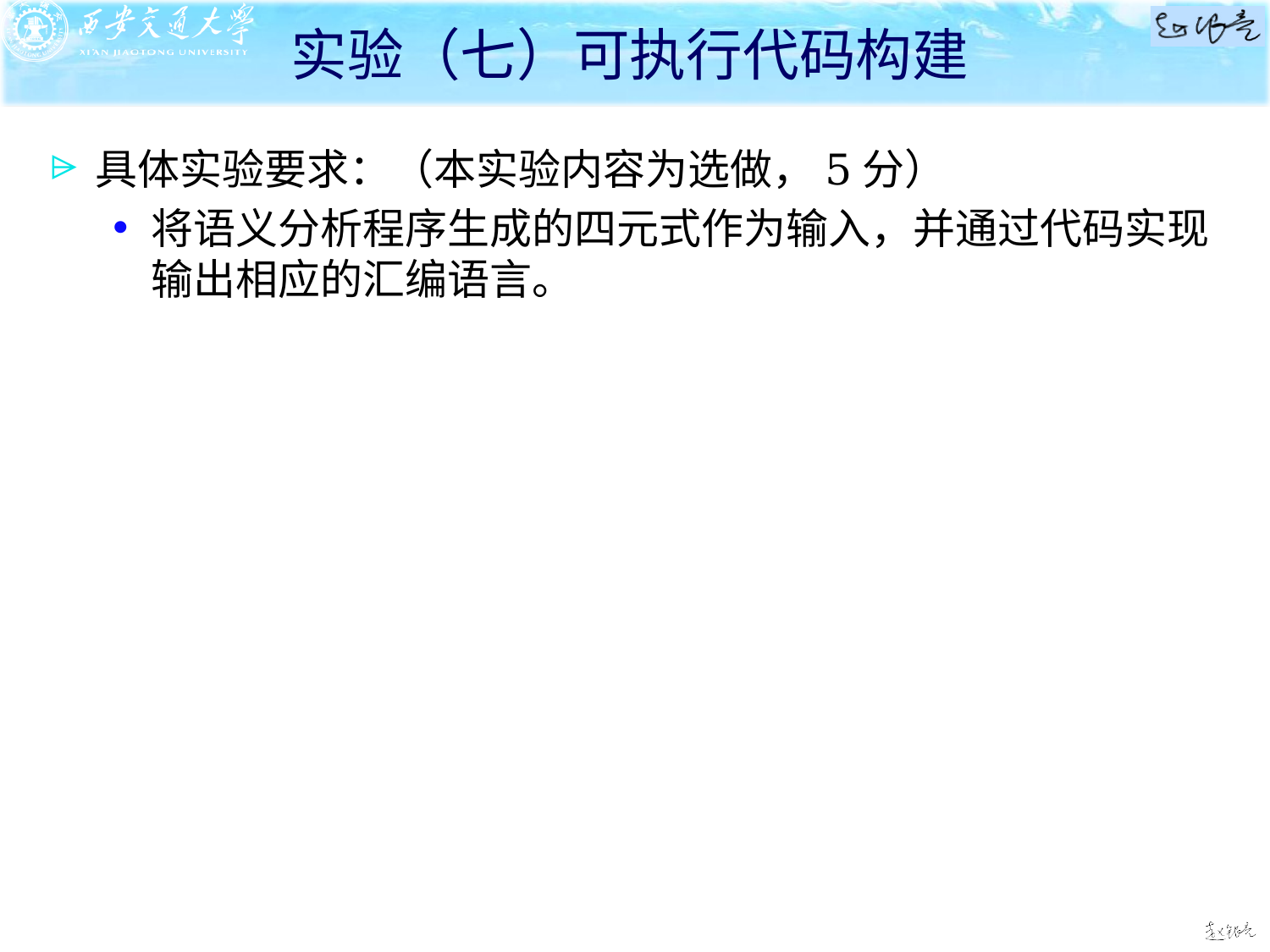

# 实验（七）可执行代码构建
具体实验要求：（本实验内容为选做，5分）
将语义分析程序生成的四元式作为输入，并通过代码实现输出相应的汇编语言。